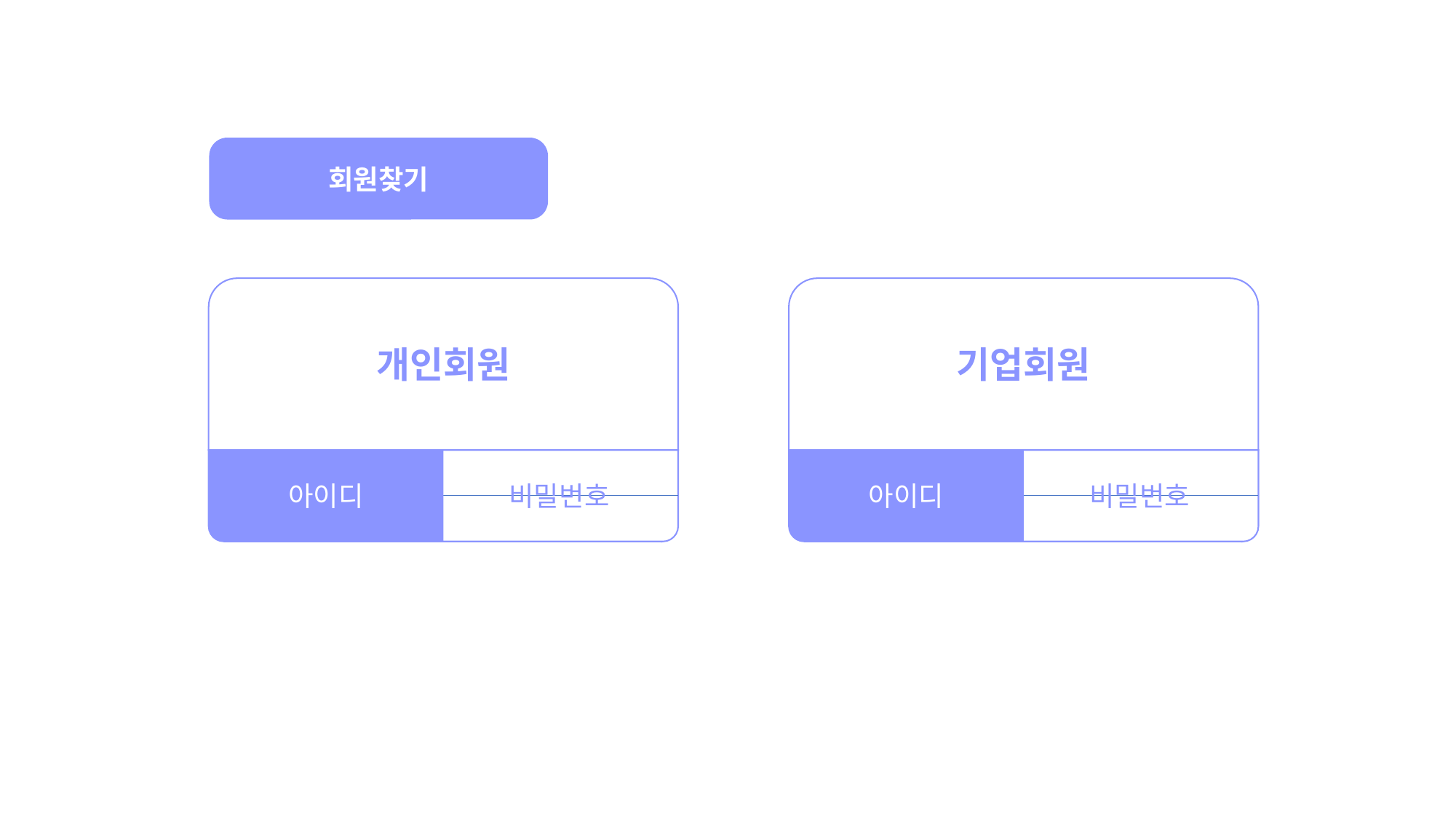

회원찾기

개인회원
기업회원

아이디
아이디
비밀번호
비밀번호